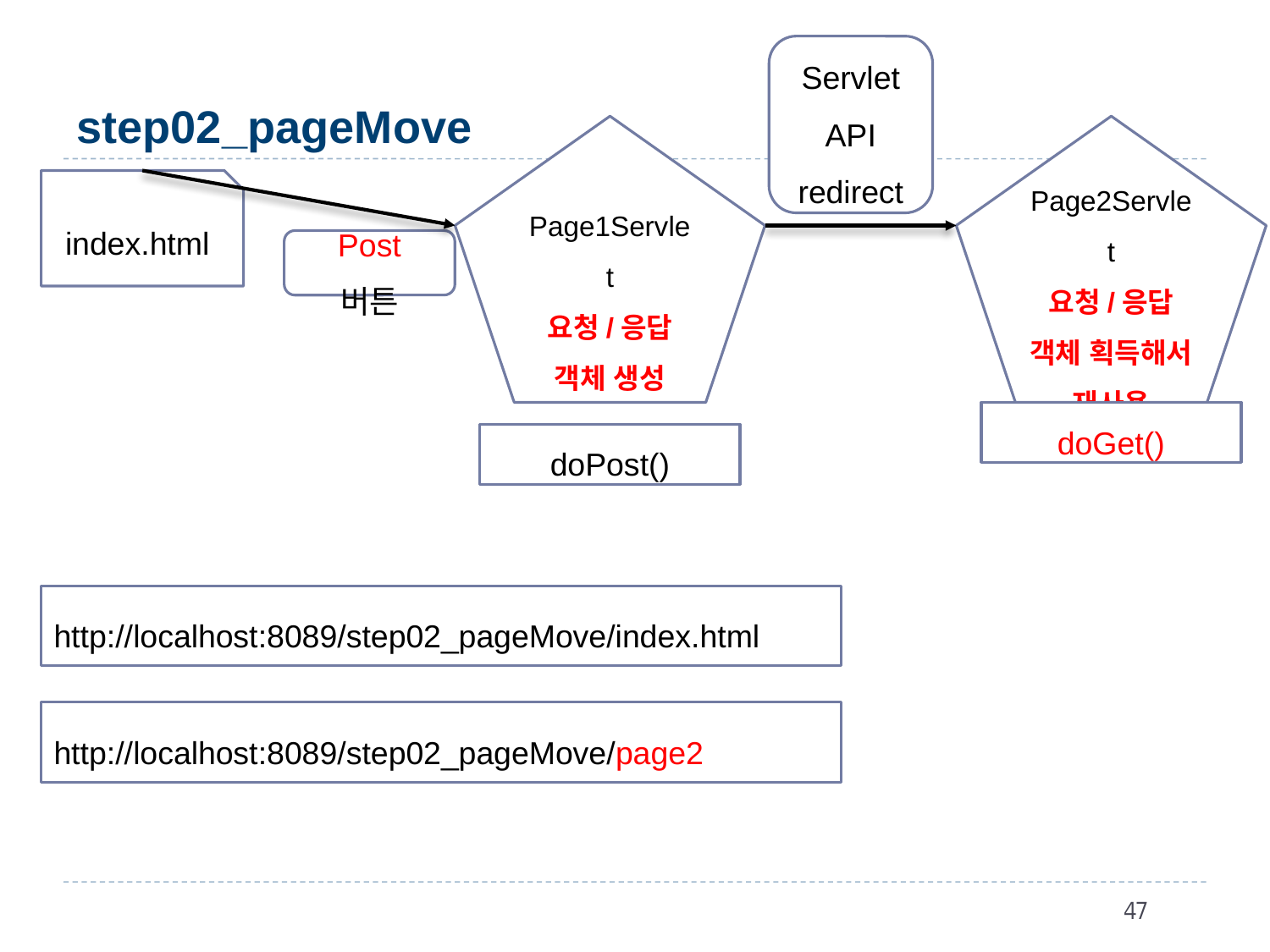

# step02_pageMove
Servlet API
redirect
Page1Servlet
요청/응답 객체 생성
Page2Servlet
요청/응답 객체 획득해서 재사용
index.html
Post
버튼
doGet()
doPost()
http://localhost:8089/step02_pageMove/index.html
http://localhost:8089/step02_pageMove/page2
47